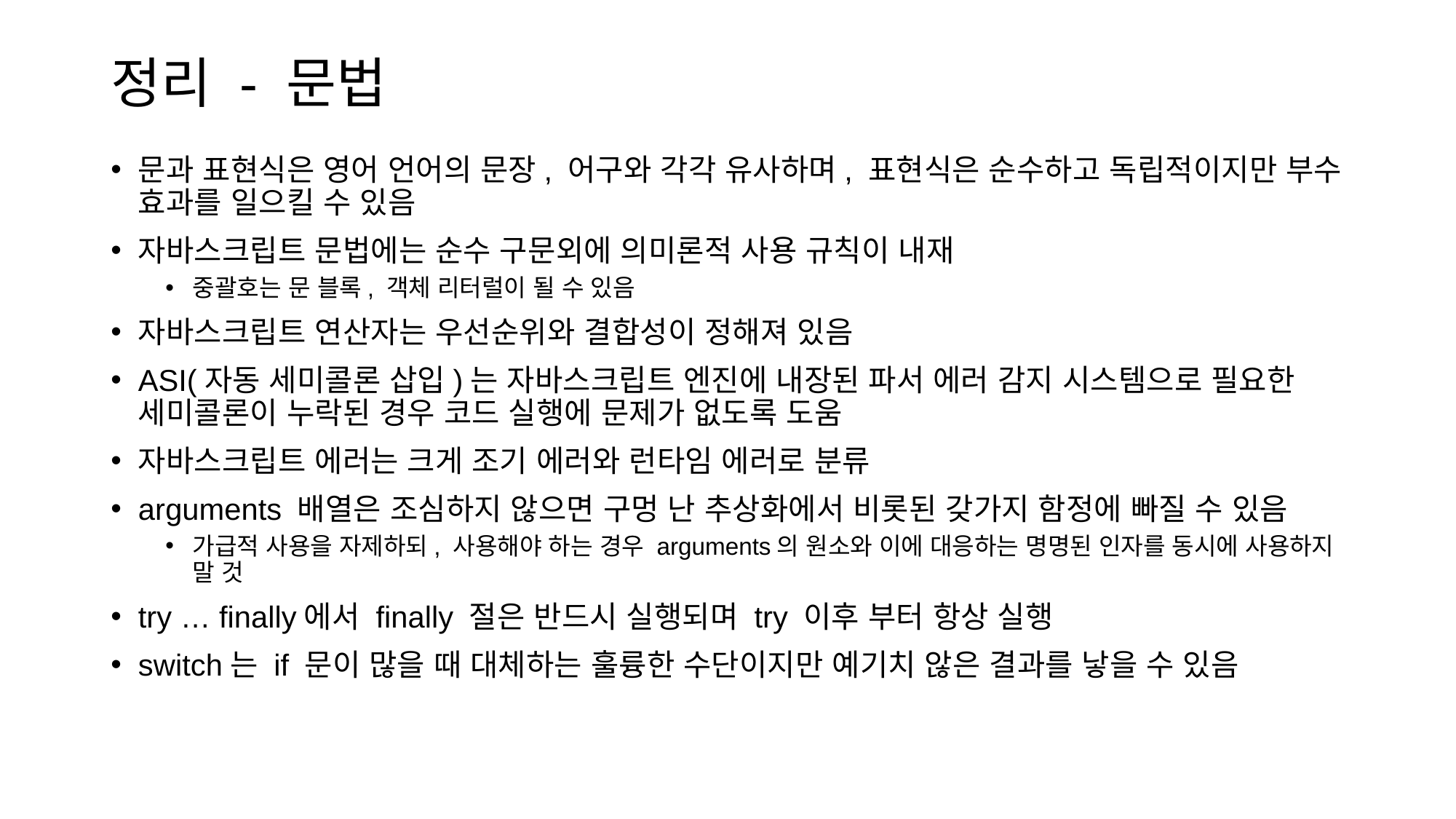

# 정리 - 문법
문과 표현식은 영어 언어의 문장, 어구와 각각 유사하며, 표현식은 순수하고 독립적이지만 부수 효과를 일으킬 수 있음
자바스크립트 문법에는 순수 구문외에 의미론적 사용 규칙이 내재
중괄호는 문 블록, 객체 리터럴이 될 수 있음
자바스크립트 연산자는 우선순위와 결합성이 정해져 있음
ASI(자동 세미콜론 삽입)는 자바스크립트 엔진에 내장된 파서 에러 감지 시스템으로 필요한 세미콜론이 누락된 경우 코드 실행에 문제가 없도록 도움
자바스크립트 에러는 크게 조기 에러와 런타임 에러로 분류
arguments 배열은 조심하지 않으면 구멍 난 추상화에서 비롯된 갖가지 함정에 빠질 수 있음
가급적 사용을 자제하되, 사용해야 하는 경우 arguments의 원소와 이에 대응하는 명명된 인자를 동시에 사용하지 말 것
try … finally에서 finally 절은 반드시 실행되며 try 이후 부터 항상 실행
switch는 if 문이 많을 때 대체하는 훌륭한 수단이지만 예기치 않은 결과를 낳을 수 있음